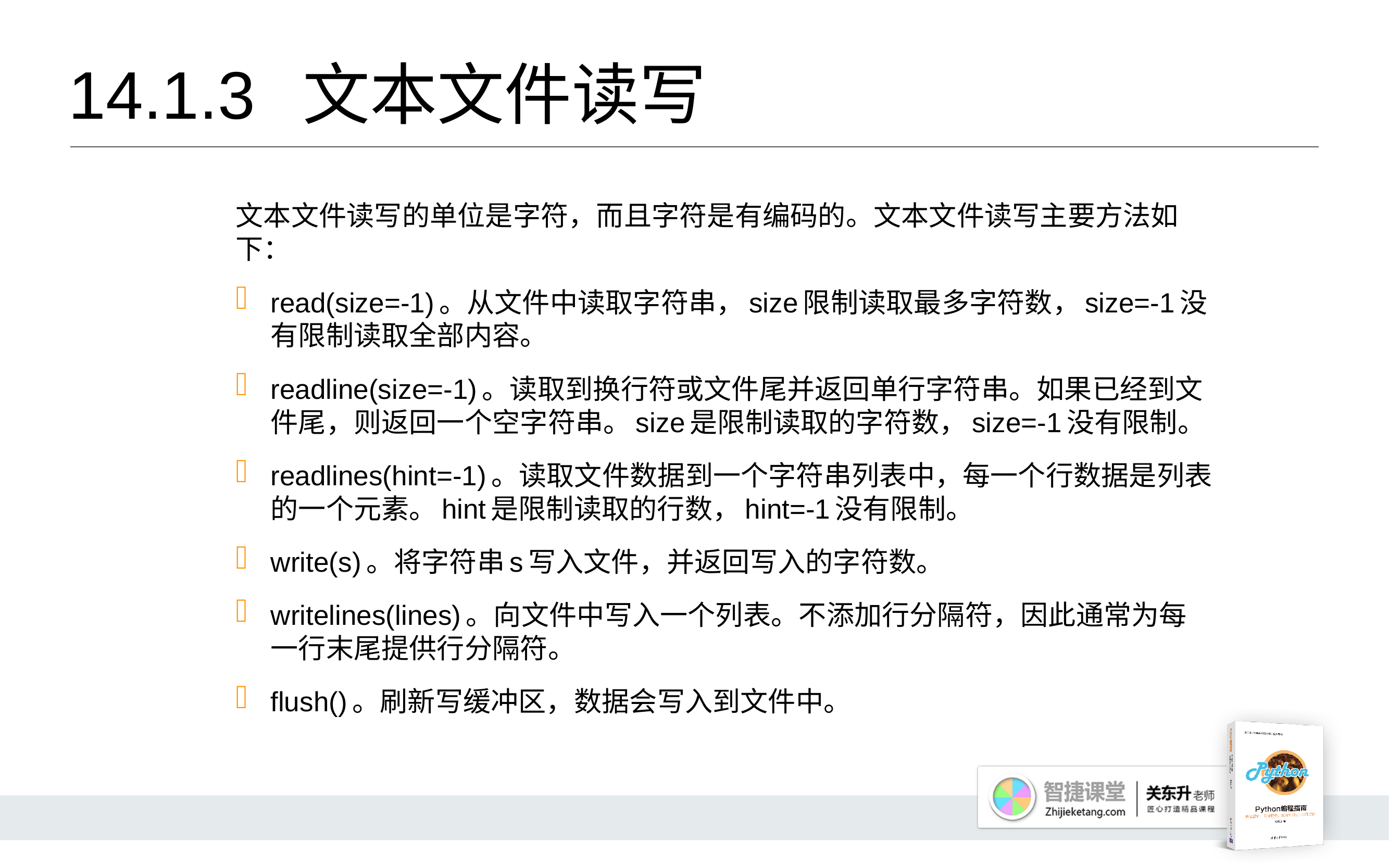

# 14.1.3 	文本文件读写
文本文件读写的单位是字符，而且字符是有编码的。文本文件读写主要方法如下：
	read(size=-1)。从文件中读取字符串，size限制读取最多字符数，size=-1没有限制读取全部内容。
	readline(size=-1)。读取到换行符或文件尾并返回单行字符串。如果已经到文件尾，则返回一个空字符串。size是限制读取的字符数，size=-1没有限制。
	readlines(hint=-1)。读取文件数据到一个字符串列表中，每一个行数据是列表的一个元素。hint是限制读取的行数，hint=-1没有限制。
	write(s)。将字符串s写入文件，并返回写入的字符数。
	writelines(lines)。向文件中写入一个列表。不添加行分隔符，因此通常为每一行末尾提供行分隔符。
	flush()。刷新写缓冲区，数据会写入到文件中。